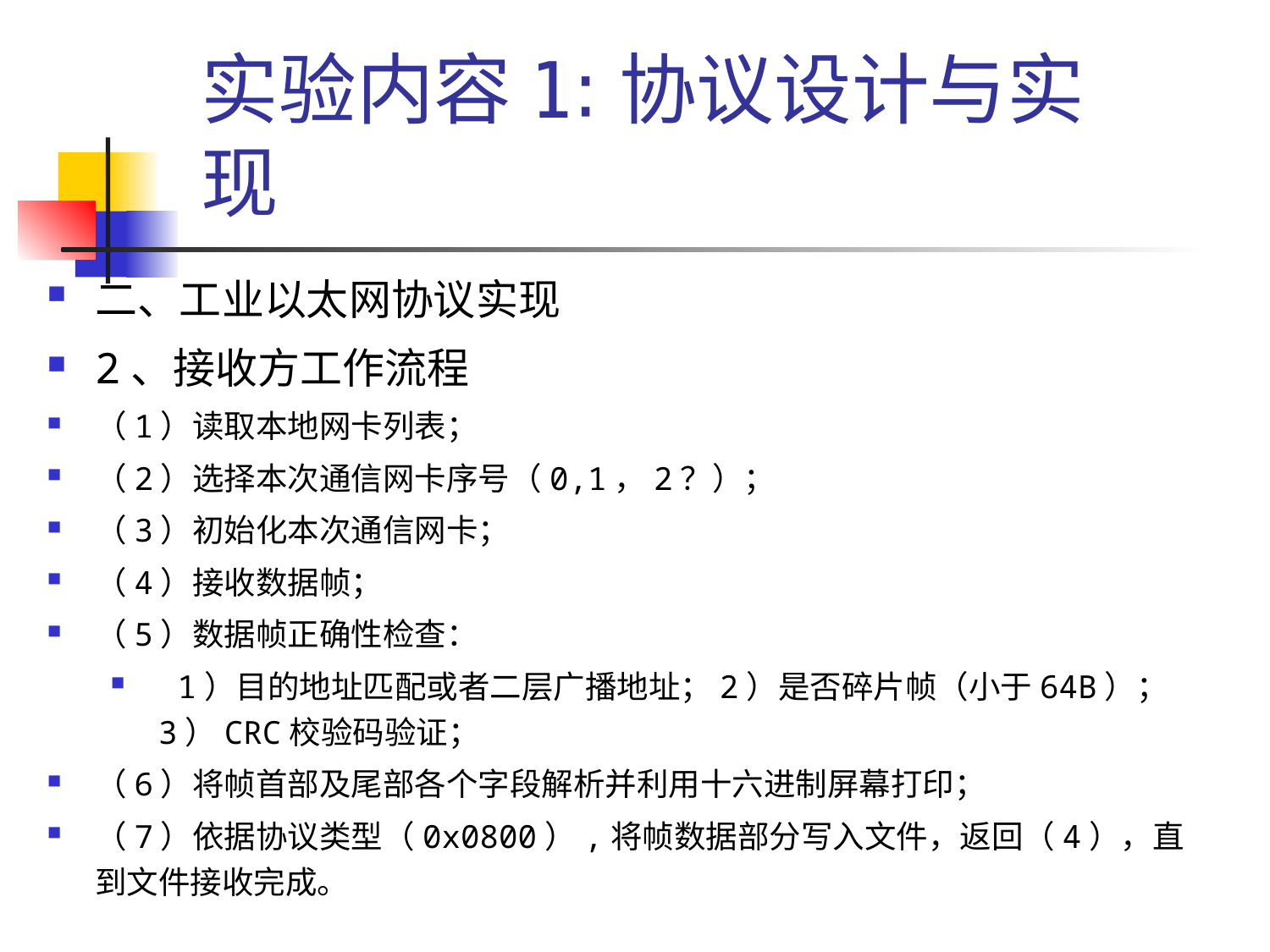

# 实验内容1:协议设计与实现
二、工业以太网协议实现
2、接收方工作流程
（1）读取本地网卡列表；
（2）选择本次通信网卡序号（0,1，2？）；
（3）初始化本次通信网卡；
（4）接收数据帧；
（5）数据帧正确性检查：
 1）目的地址匹配或者二层广播地址；2）是否碎片帧（小于64B）；3）CRC校验码验证；
（6）将帧首部及尾部各个字段解析并利用十六进制屏幕打印；
（7）依据协议类型（0x0800）,将帧数据部分写入文件，返回（4），直到文件接收完成。